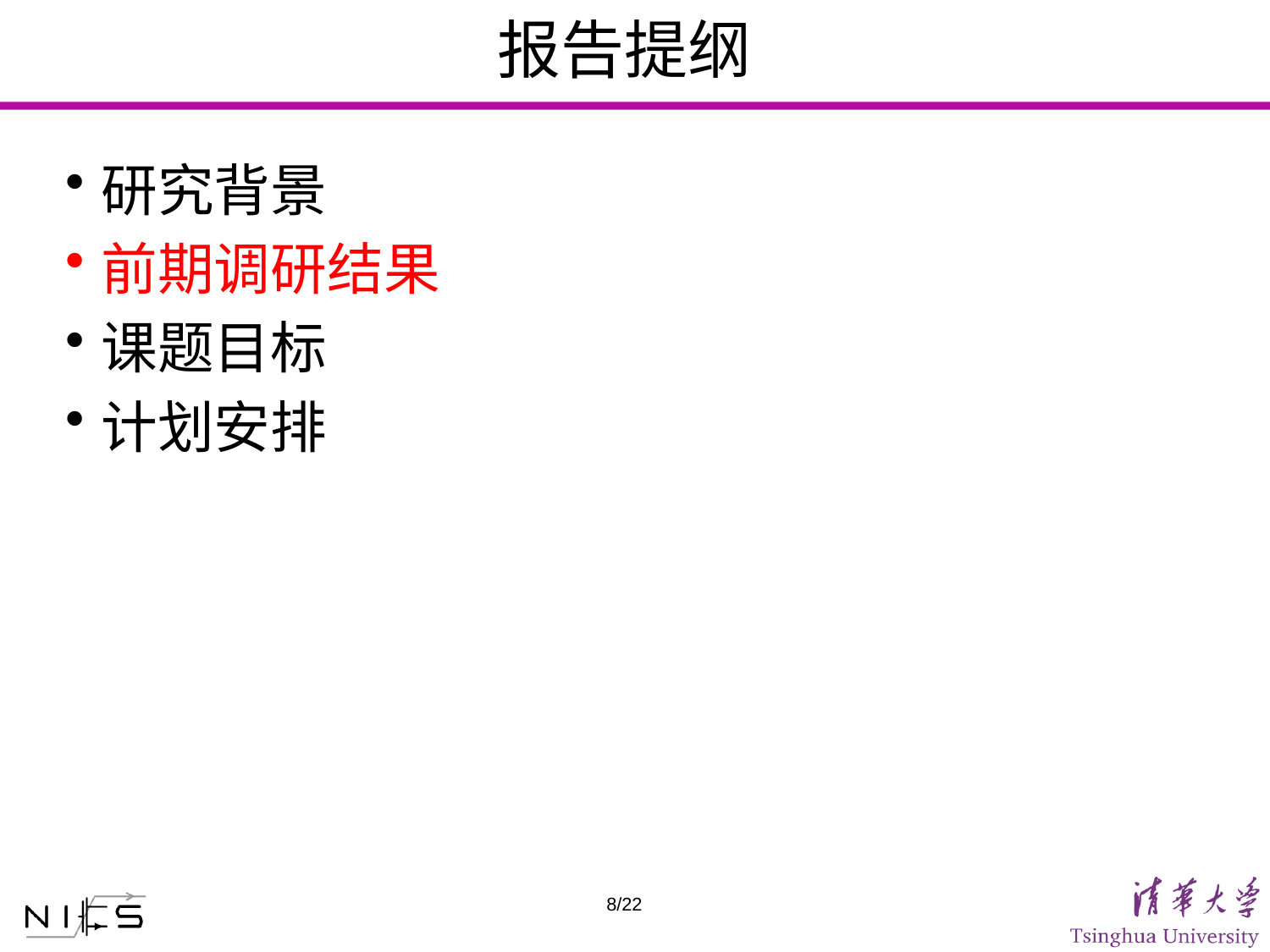

# 报告提纲
研究背景
前期调研结果
课题目标
计划安排
8/22